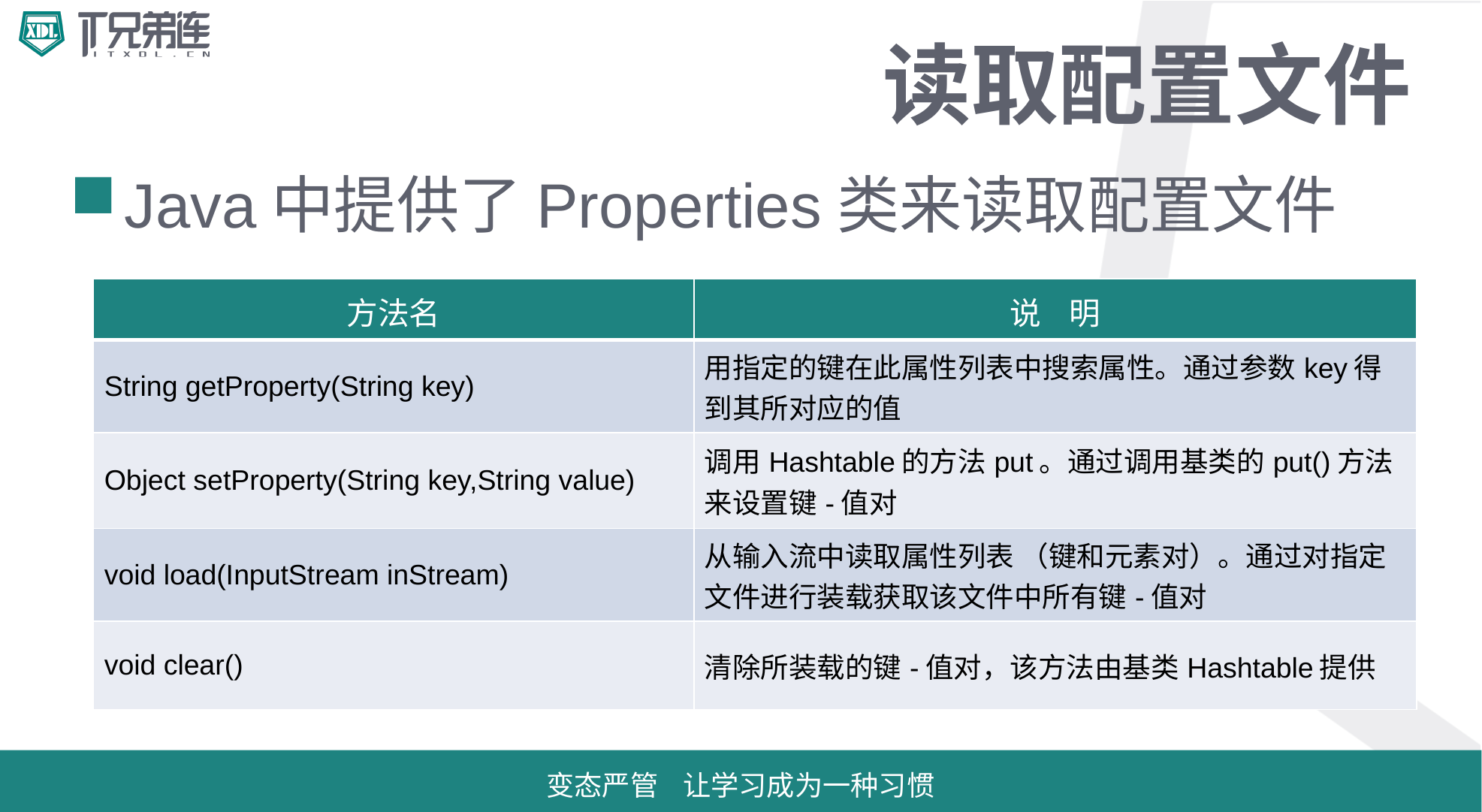

# 读取配置文件
Java中提供了Properties类来读取配置文件
| 方法名 | 说 明 |
| --- | --- |
| String getProperty(String key) | 用指定的键在此属性列表中搜索属性。通过参数key得到其所对应的值 |
| Object setProperty(String key,String value) | 调用Hashtable的方法put。通过调用基类的put()方法来设置键-值对 |
| void load(InputStream inStream) | 从输入流中读取属性列表 （键和元素对）。通过对指定文件进行装载获取该文件中所有键-值对 |
| void clear() | 清除所装载的键-值对，该方法由基类Hashtable提供 |